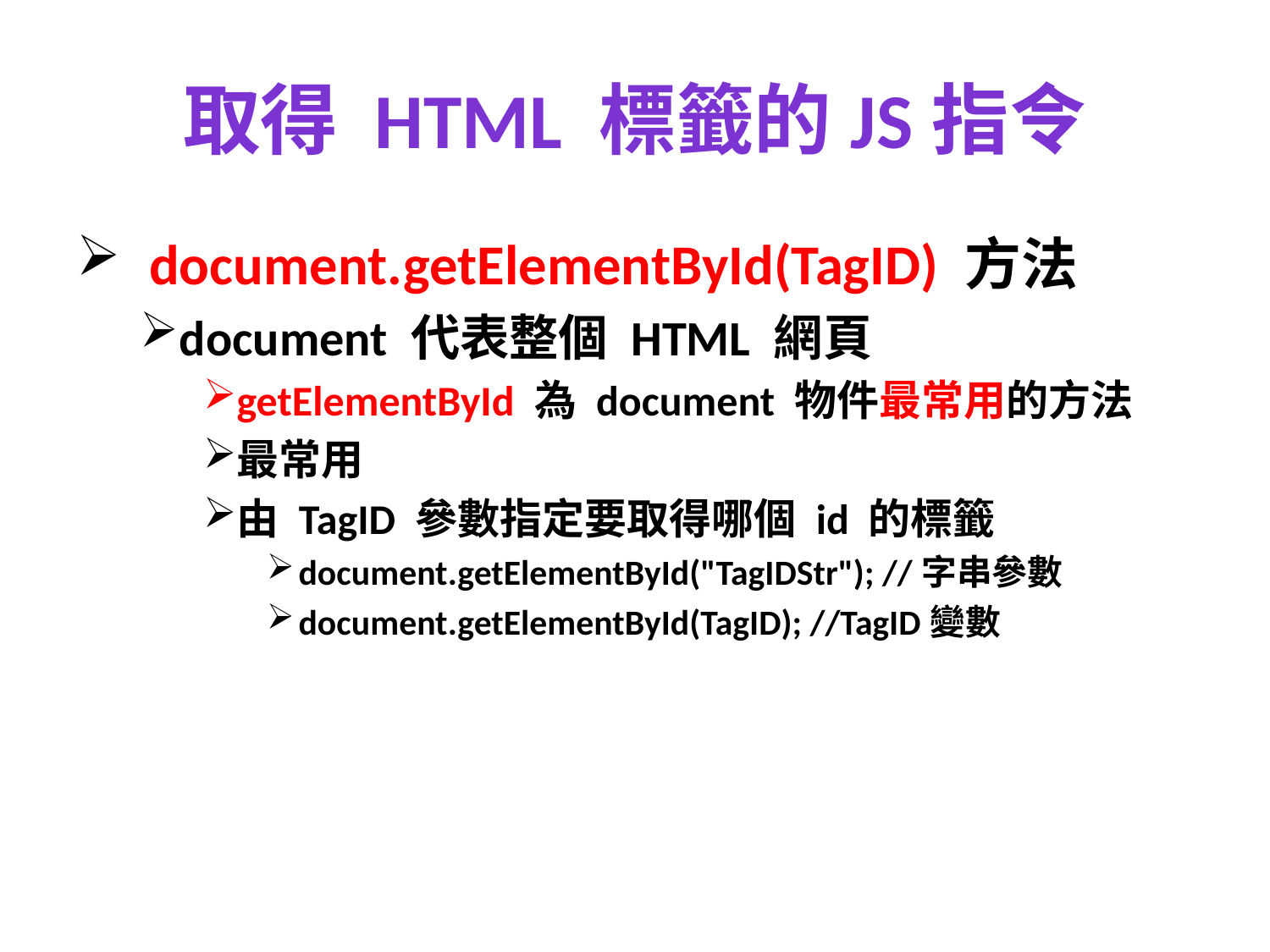

# 取得 HTML 標籤的JS指令
  document.getElementById(TagID) 方法
document 代表整個 HTML 網頁
getElementById 為 document 物件最常用的方法
最常用
由 TagID 參數指定要取得哪個 id 的標籤
document.getElementById("TagIDStr"); //字串參數
document.getElementById(TagID); //TagID變數